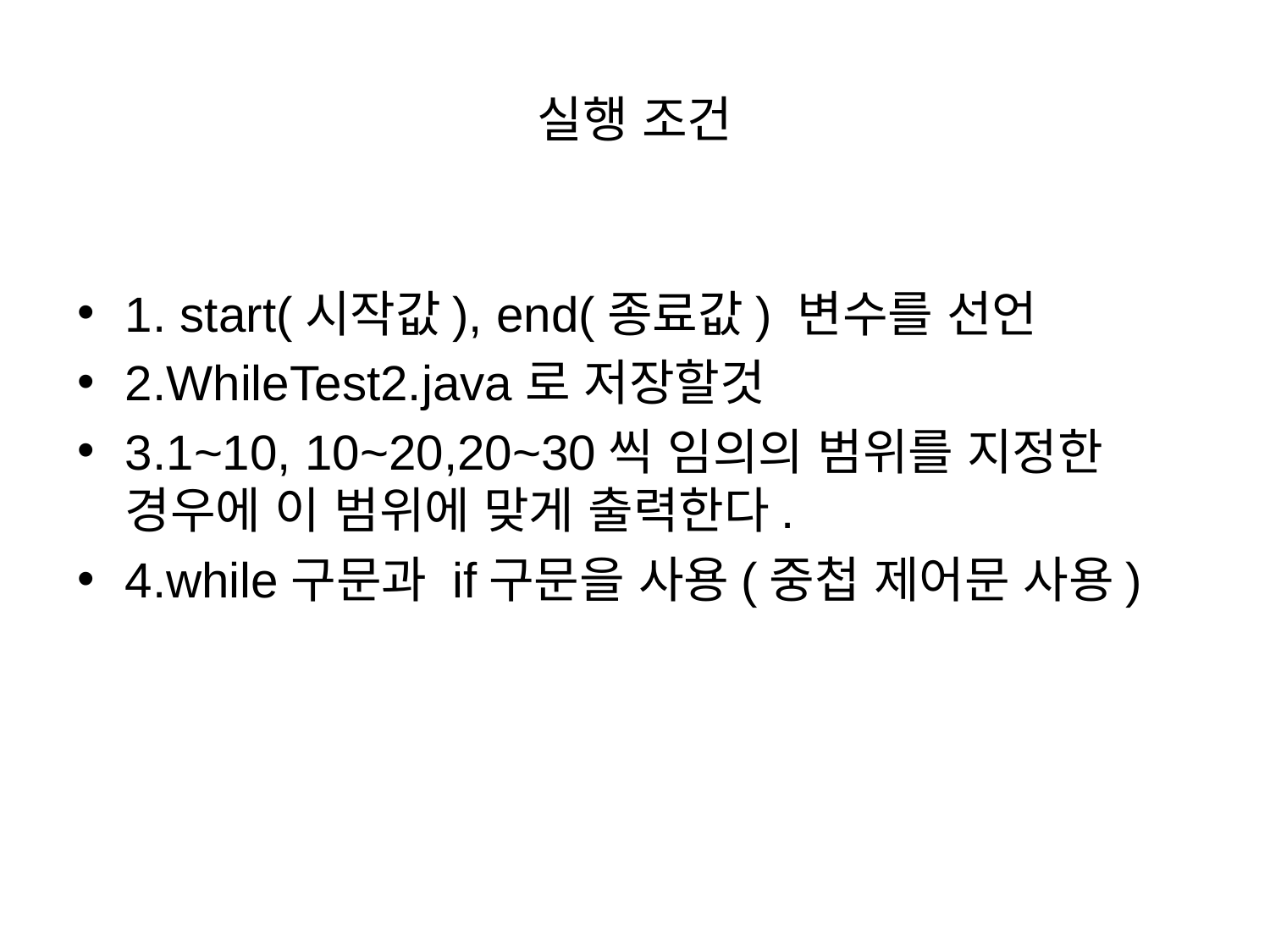

# 실행 조건
1. start(시작값), end(종료값) 변수를 선언
2.WhileTest2.java로 저장할것
3.1~10, 10~20,20~30씩 임의의 범위를 지정한 경우에 이 범위에 맞게 출력한다.
4.while구문과 if구문을 사용(중첩 제어문 사용)